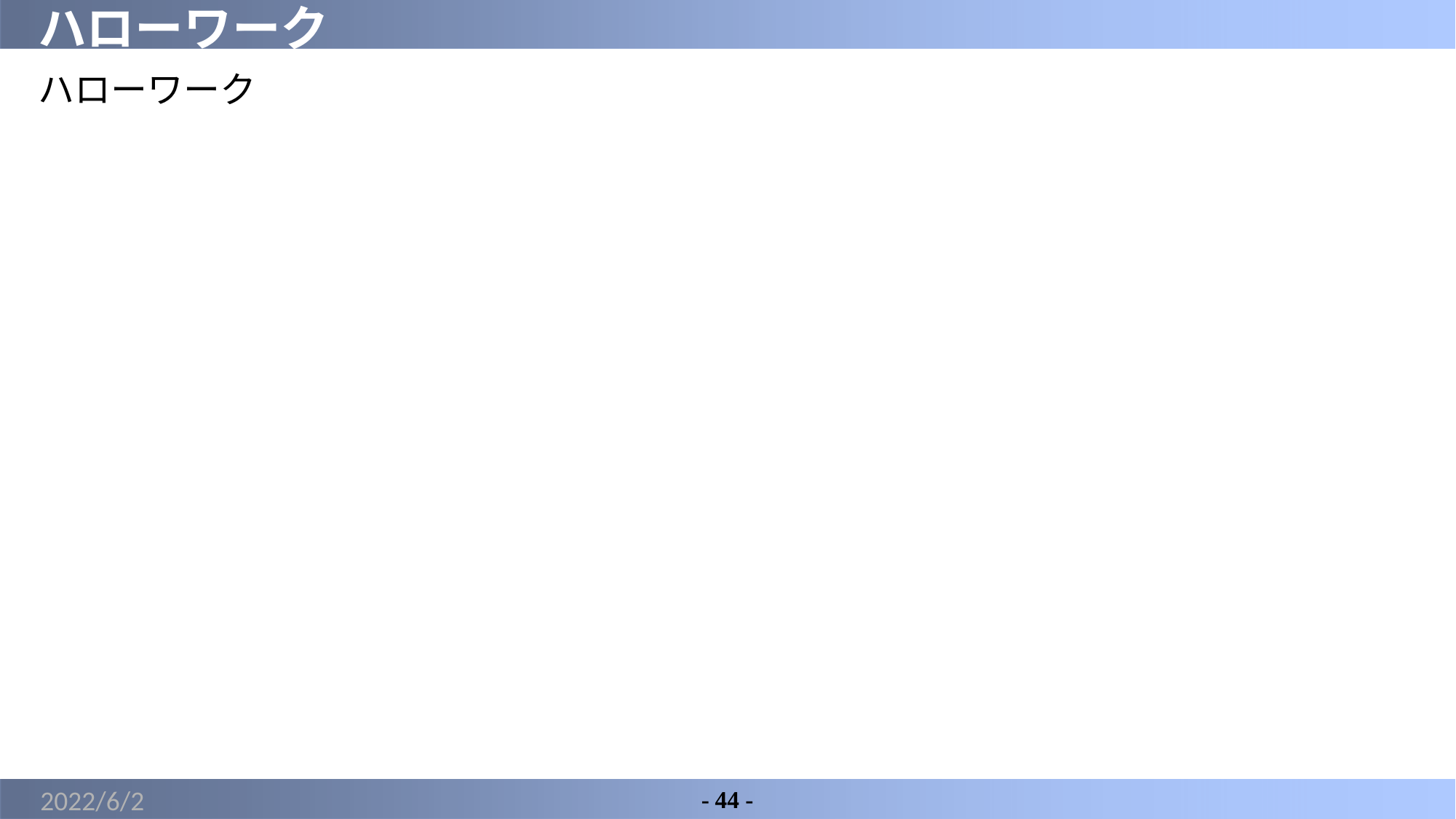

# ハローワーク
ハローワーク
2022/6/2
- 44 -